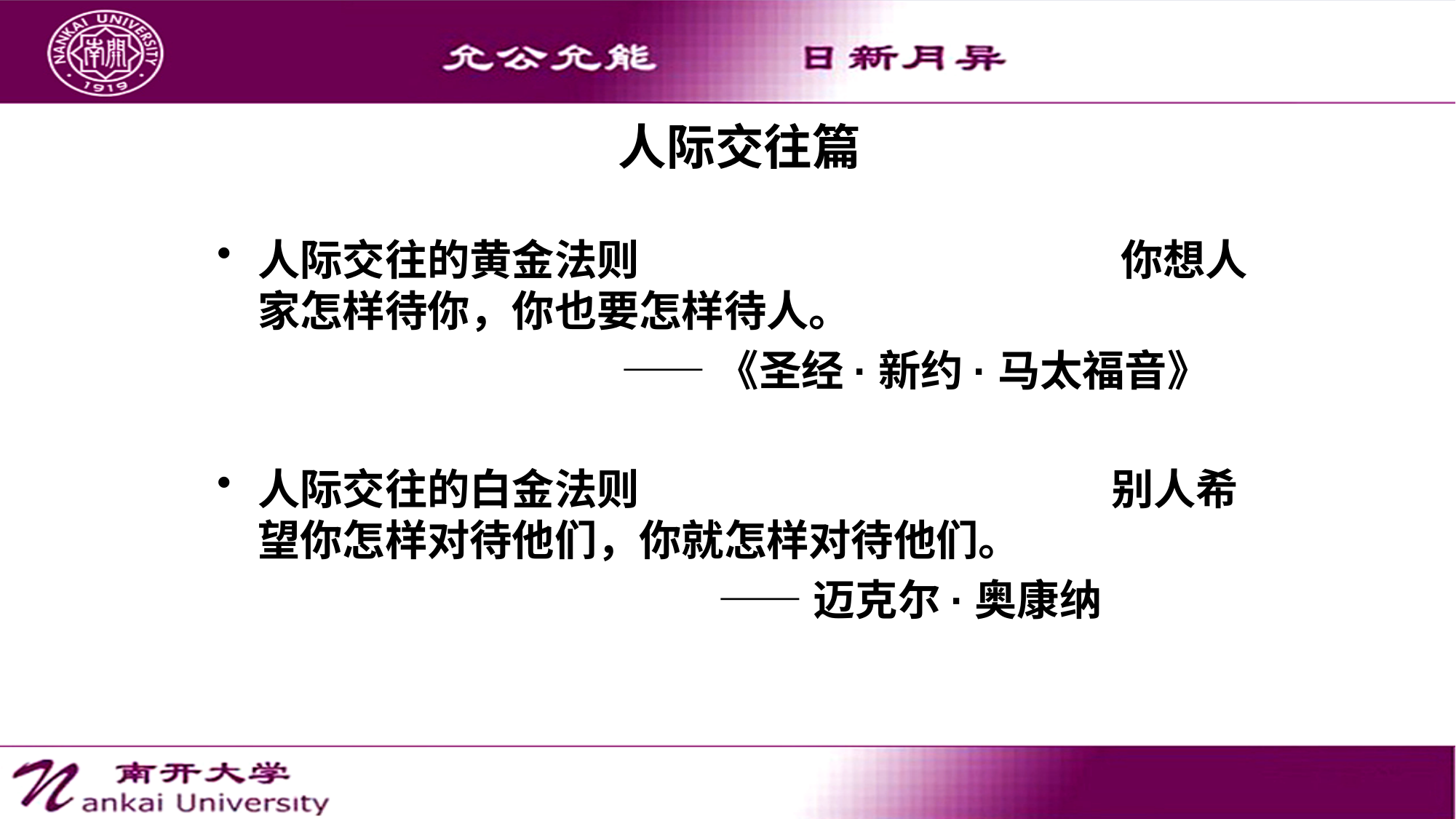

# 人际交往篇
人际交往的黄金法则                                                  你想人家怎样待你，你也要怎样待人。
                                          ——《圣经·新约·马太福音》

人际交往的白金法则                                                 别人希望你怎样对待他们，你就怎样对待他们。
                                                    ——迈克尔·奥康纳